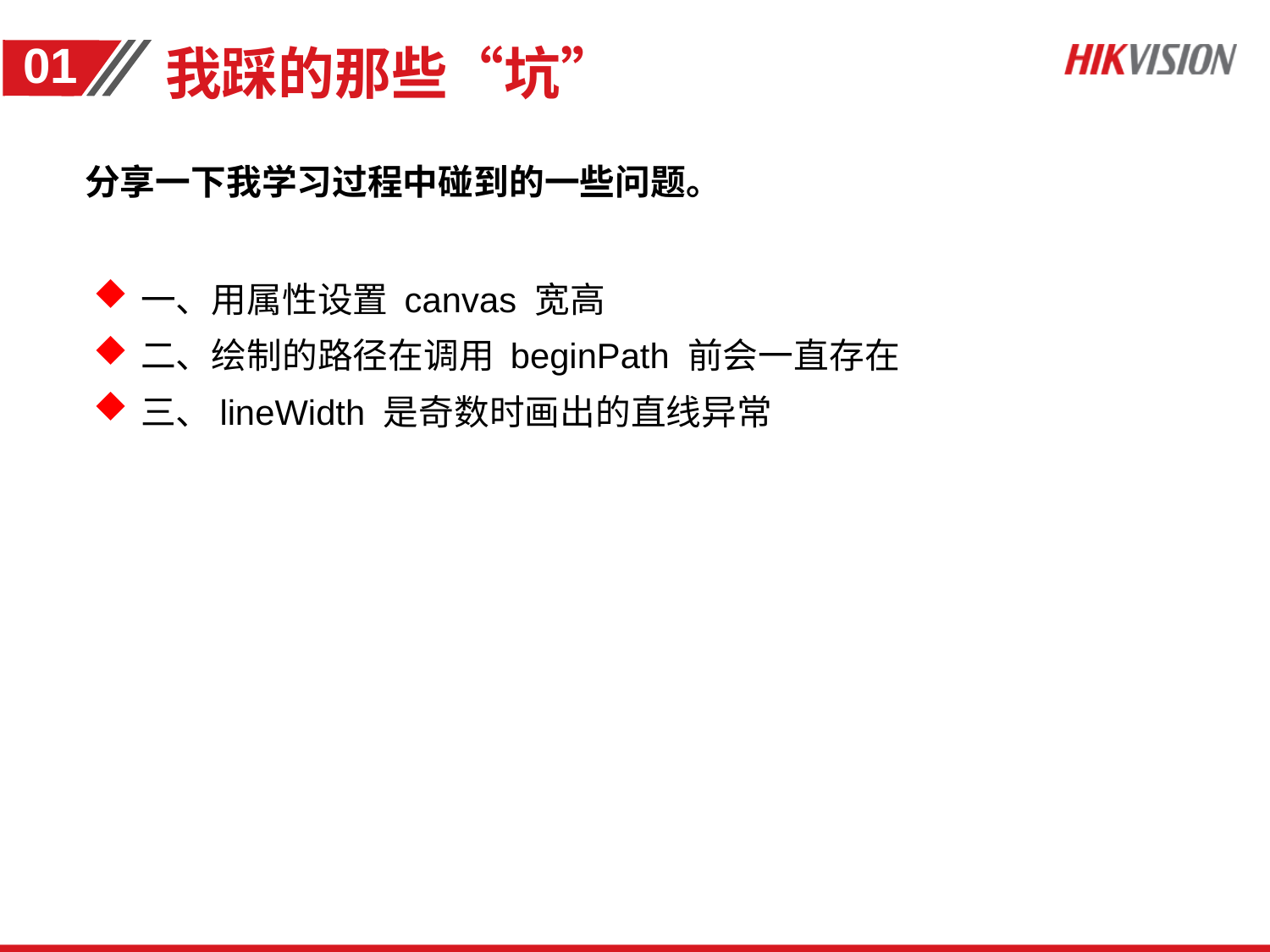

我踩的那些“坑”

01
  分享一下我学习过程中碰到的一些问题。
一、用属性设置 canvas 宽高
二、绘制的路径在调用 beginPath 前会一直存在
三、lineWidth 是奇数时画出的直线异常